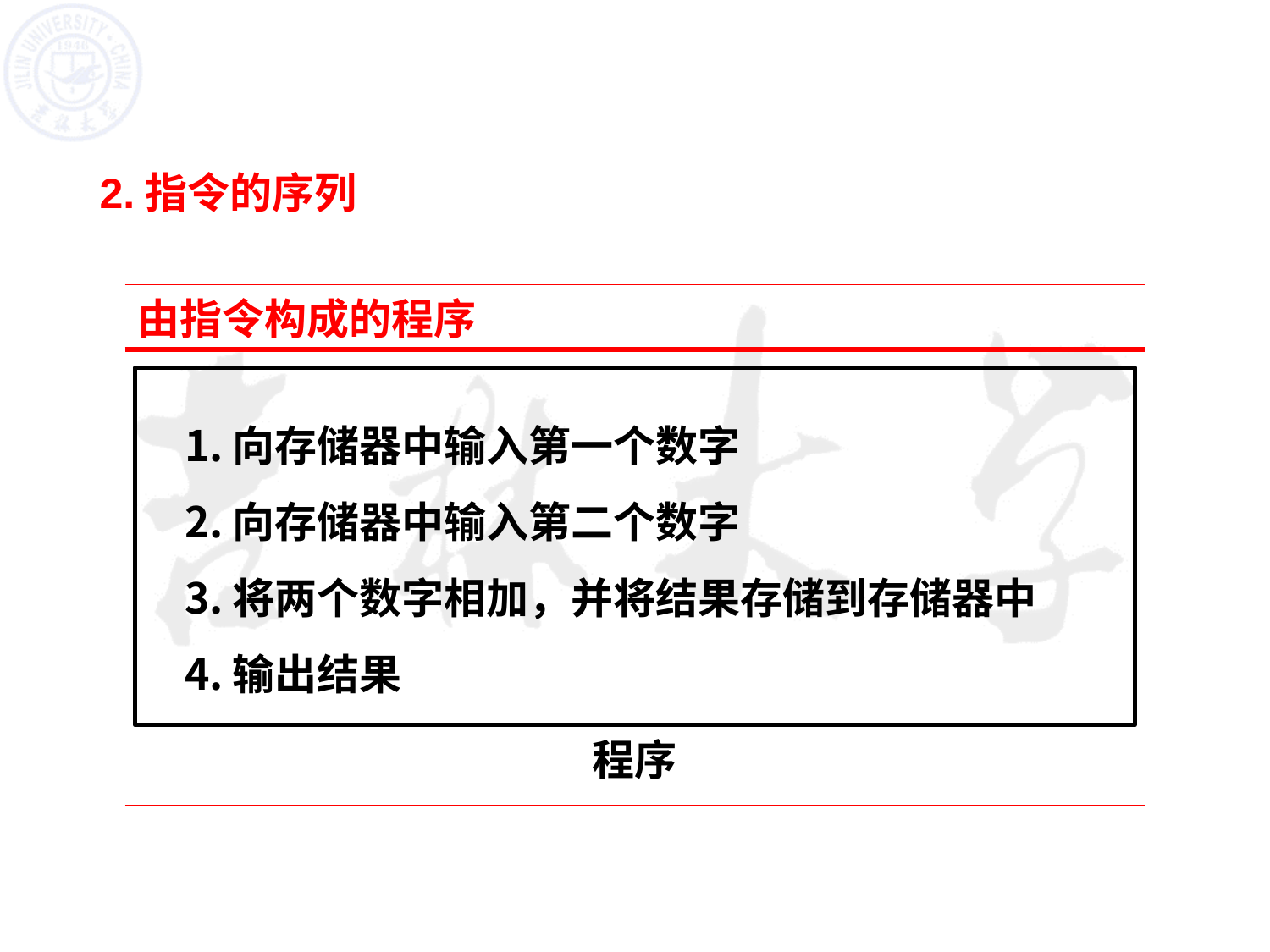

2.指令的序列
由指令构成的程序
向存储器中输入第一个数字
向存储器中输入第二个数字
将两个数字相加，并将结果存储到存储器中
输出结果
程序